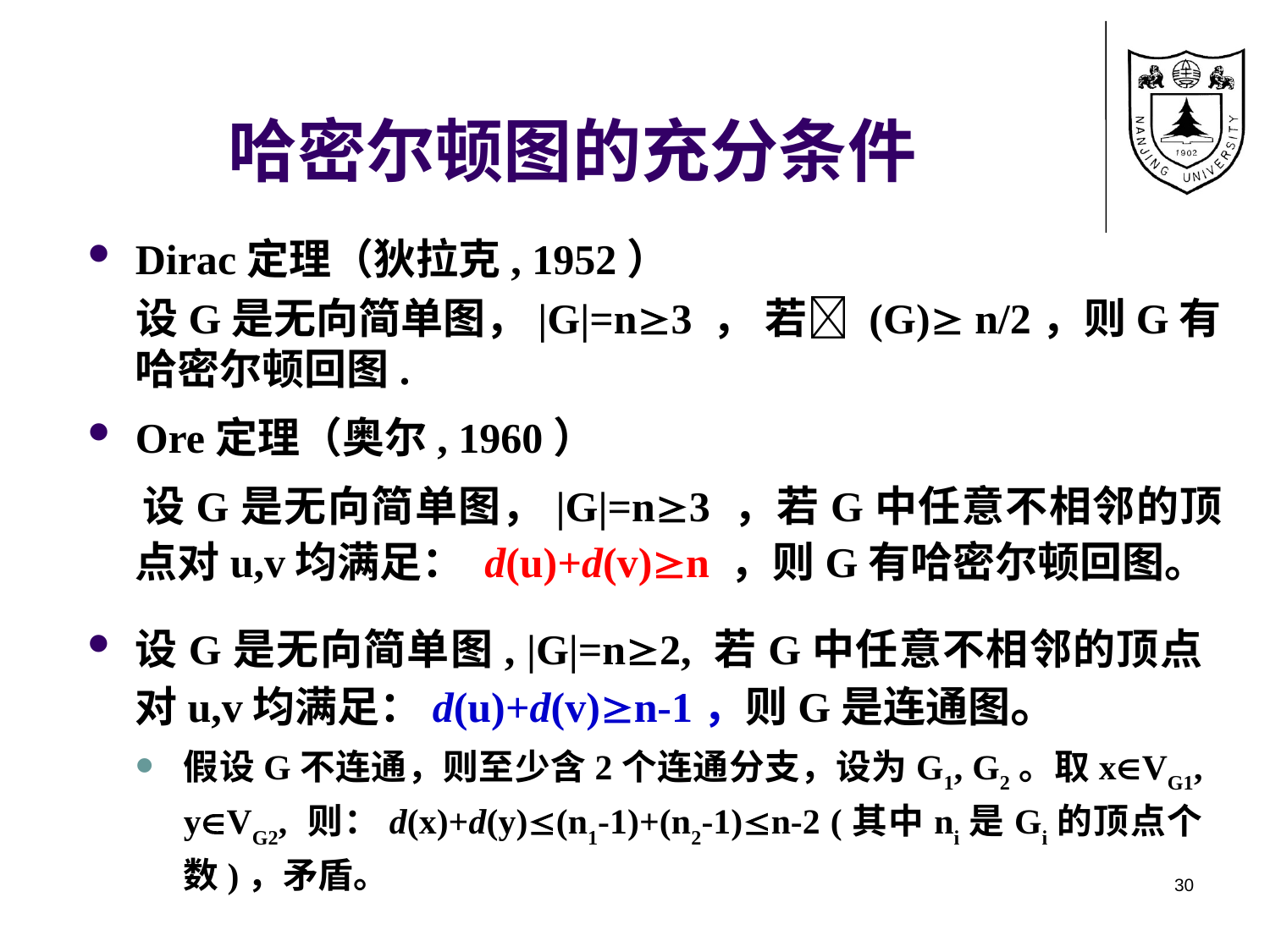

# 哈密尔顿图的充分条件
Dirac定理（狄拉克, 1952）
    设G是无向简单图，|G|=n≥3 ， 若δ (G)≥ n/2，则G有哈密尔顿回图.
Ore定理（奥尔, 1960）
    设G是无向简单图，|G|=n≥3 ，若G中任意不相邻的顶点对u,v均满足： d(u)+d(v)≥n ，则G有哈密尔顿回图。

设G是无向简单图, |G|=n≥2, 若G中任意不相邻的顶点对u,v均满足：d(u)+d(v)≥n-1，则G是连通图。
假设G不连通，则至少含2个连通分支，设为G1, G2。取x∈VG1, y∈VG2, 则：d(x)+d(y)≤(n1-1)+(n2-1)≤n-2 (其中ni是Gi的顶点个数)，矛盾。
30